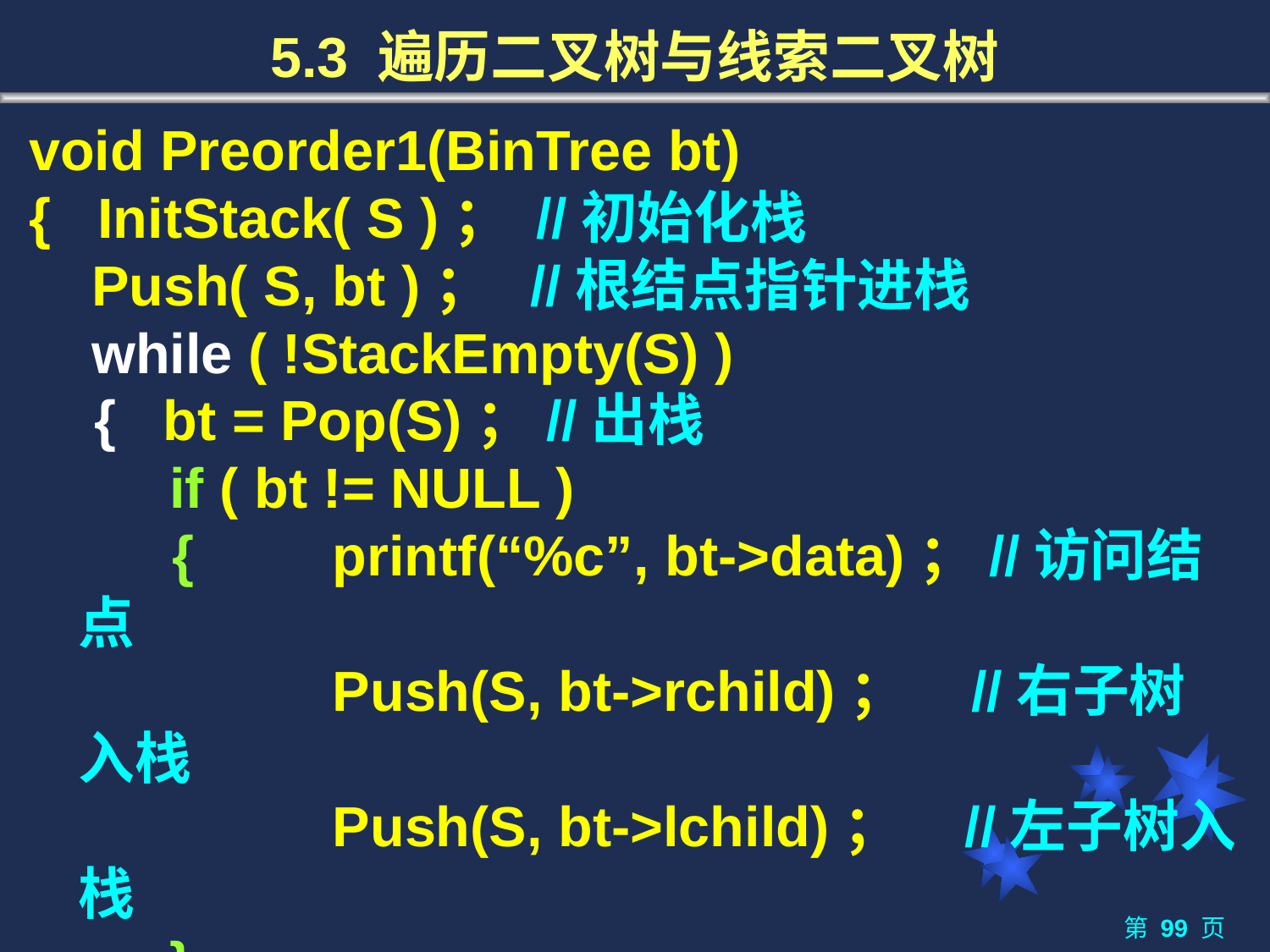

# 5.3 遍历二叉树与线索二叉树
void Preorder1(BinTree bt)
{   InitStack( S )； //初始化栈
    Push( S, bt )；  //根结点指针进栈
    while ( !StackEmpty(S) )
 	 {   bt = Pop(S)；//出栈
         if ( bt != NULL )
	      { 	printf(“%c”, bt->data)；//访问结点
               	Push(S, bt->rchild)；    //右子树入栈
               	Push(S, bt->lchild)；    //左子树入栈
         }
    }
}
第 99 页